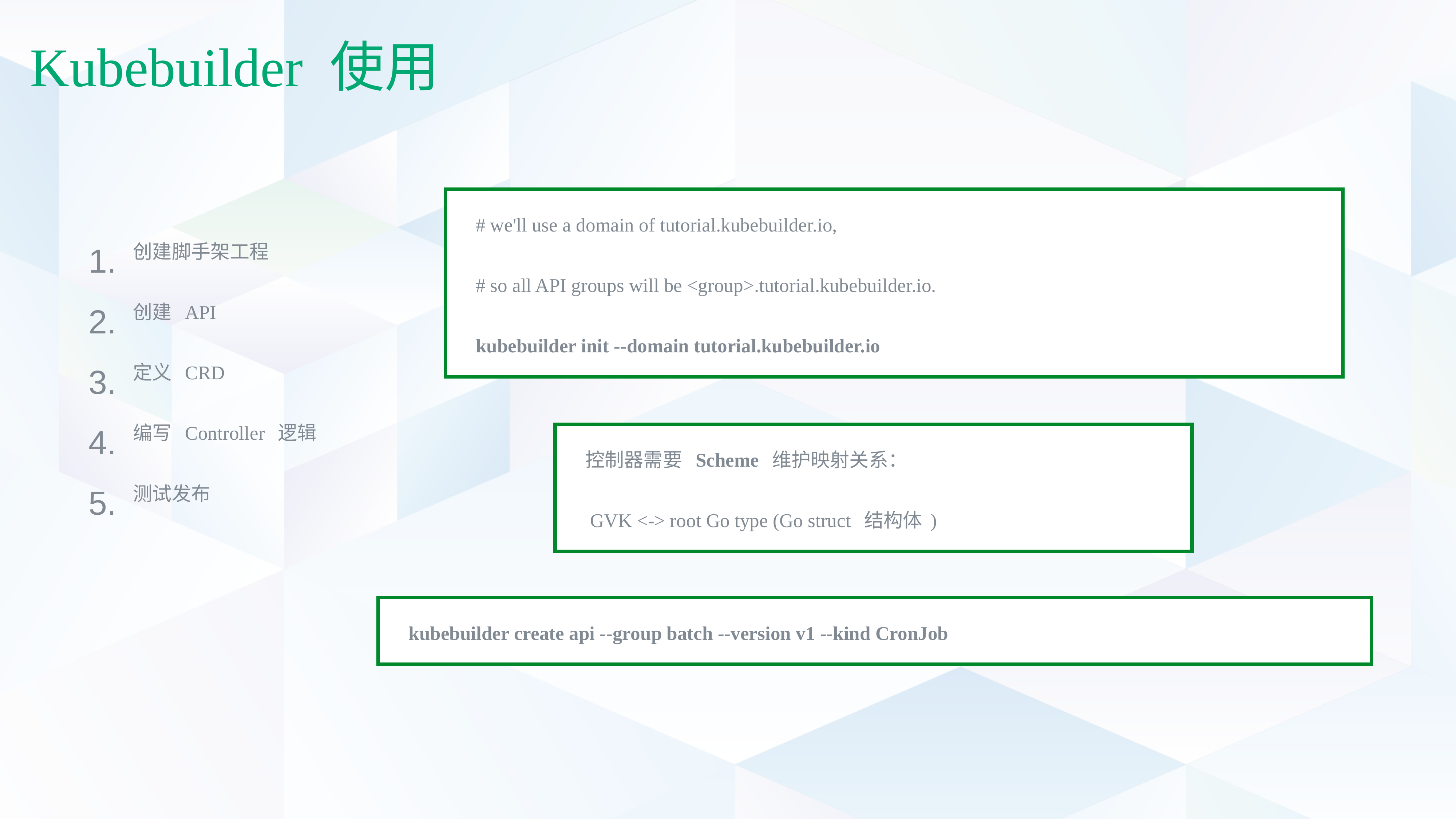

# Kubebuilder 使用
# we'll use a domain of tutorial.kubebuilder.io,
# so all API groups will be <group>.tutorial.kubebuilder.io.
kubebuilder init --domain tutorial.kubebuilder.io
创建脚手架工程
创建 API
定义 CRD
编写 Controller 逻辑
测试发布

控制器需要 Scheme 维护映射关系：
 GVK <-> root Go type (Go struct 结构体)
kubebuilder create api --group batch --version v1 --kind CronJob